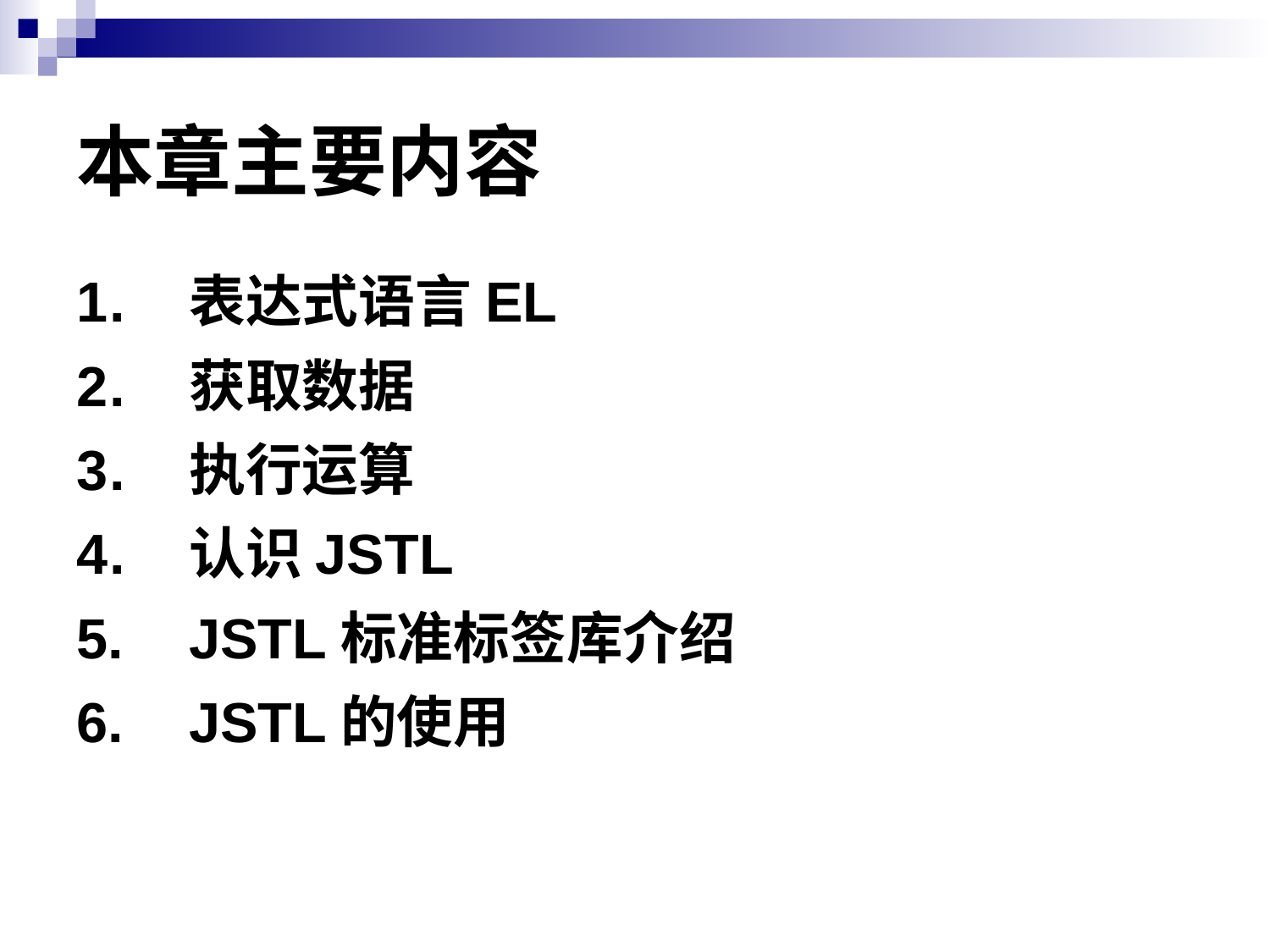

# 本章主要内容
表达式语言EL
获取数据
执行运算
认识JSTL
JSTL标准标签库介绍
JSTL的使用

2